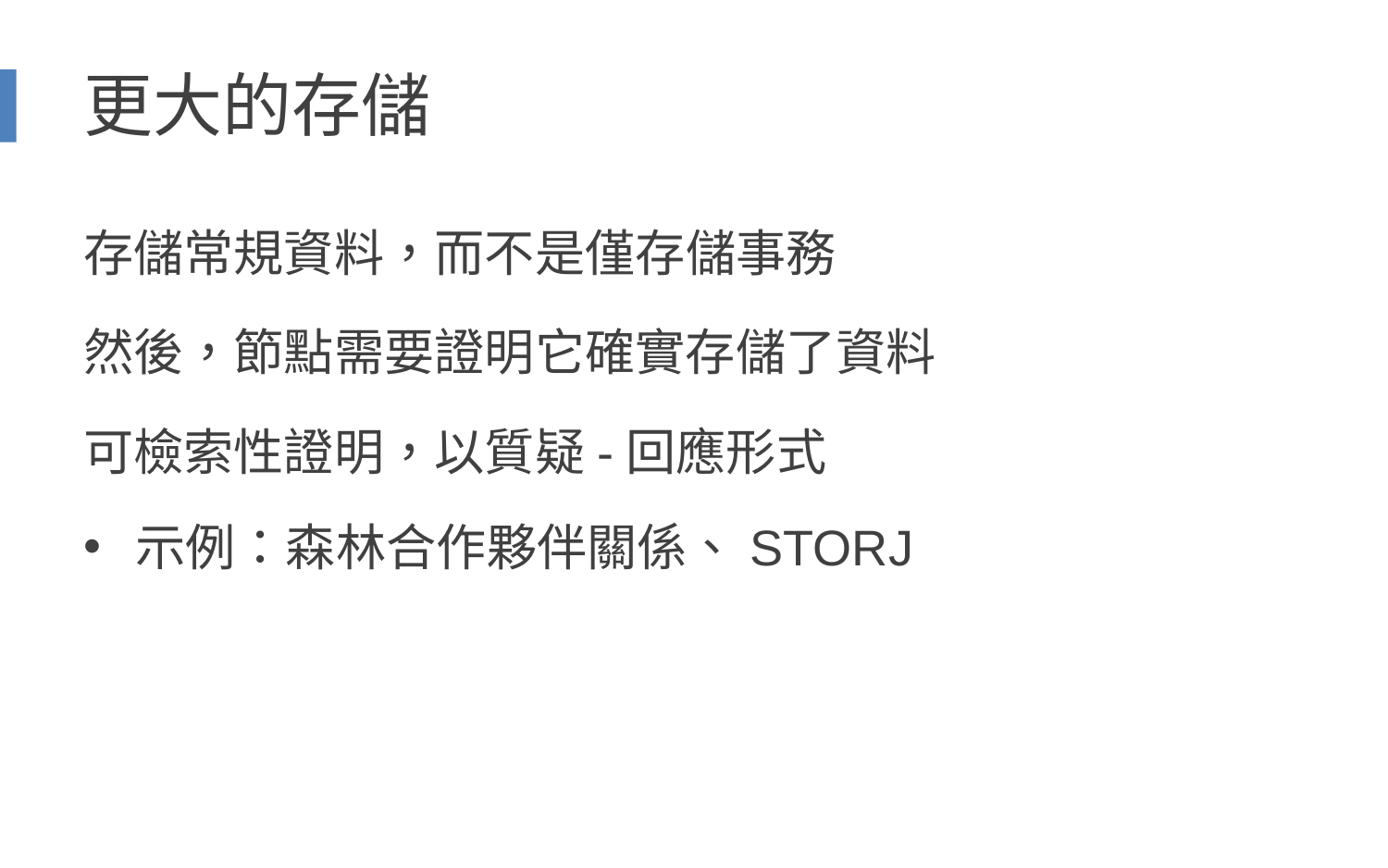

# 更大的存儲
存儲常規資料，而不是僅存儲事務
然後，節點需要證明它確實存儲了資料
可檢索性證明，以質疑-回應形式
示例：森林合作夥伴關係、STORJ